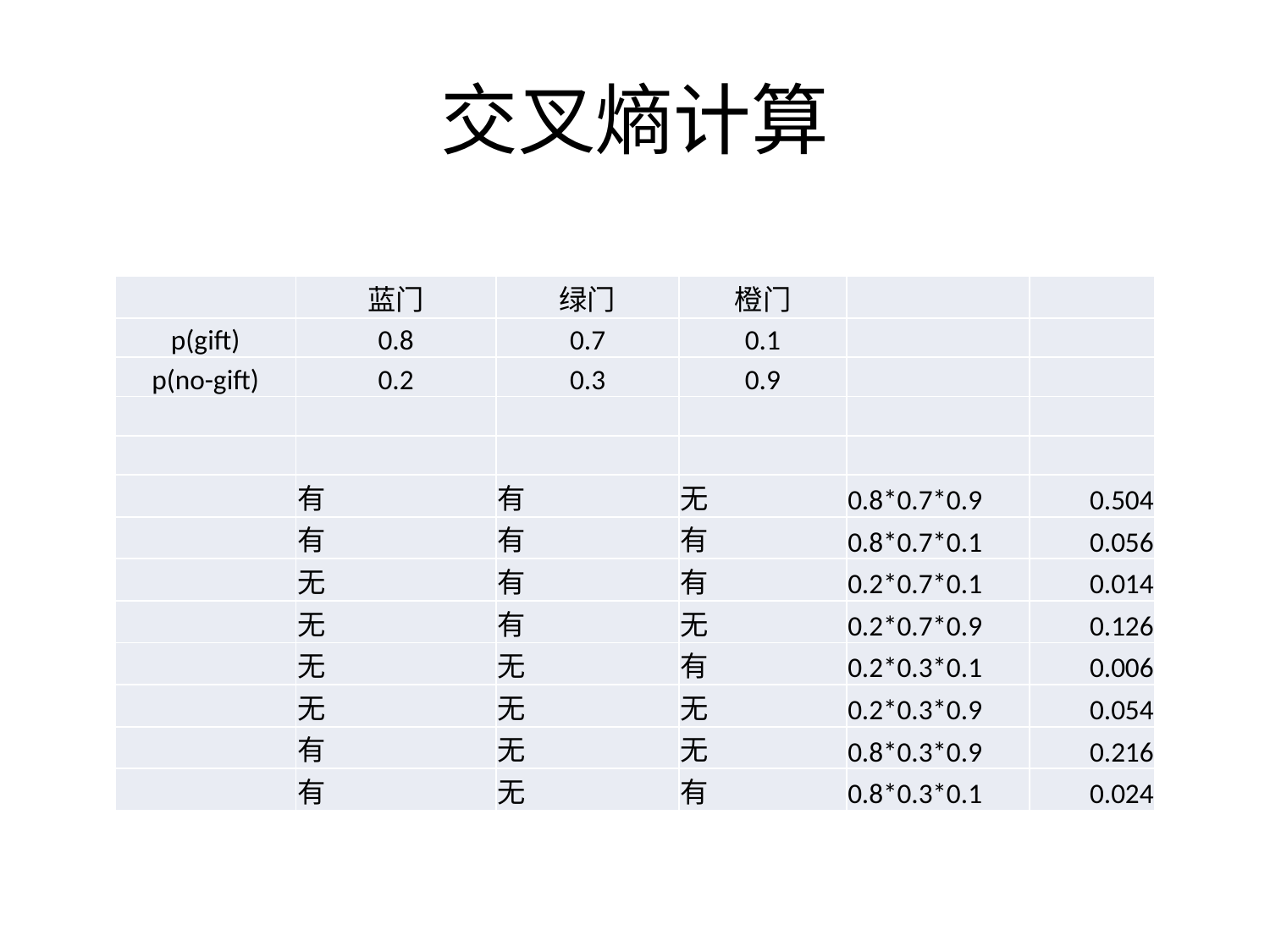

# 交叉熵计算
|  | 蓝门 | 绿门 | 橙门 |  |  |
| --- | --- | --- | --- | --- | --- |
| p(gift) | 0.8 | 0.7 | 0.1 |  |  |
| p(no-gift) | 0.2 | 0.3 | 0.9 |  |  |
|  |  |  |  |  |  |
|  |  |  |  |  |  |
|  | 有 | 有 | 无 | 0.8\*0.7\*0.9 | 0.504 |
|  | 有 | 有 | 有 | 0.8\*0.7\*0.1 | 0.056 |
|  | 无 | 有 | 有 | 0.2\*0.7\*0.1 | 0.014 |
|  | 无 | 有 | 无 | 0.2\*0.7\*0.9 | 0.126 |
|  | 无 | 无 | 有 | 0.2\*0.3\*0.1 | 0.006 |
|  | 无 | 无 | 无 | 0.2\*0.3\*0.9 | 0.054 |
|  | 有 | 无 | 无 | 0.8\*0.3\*0.9 | 0.216 |
|  | 有 | 无 | 有 | 0.8\*0.3\*0.1 | 0.024 |